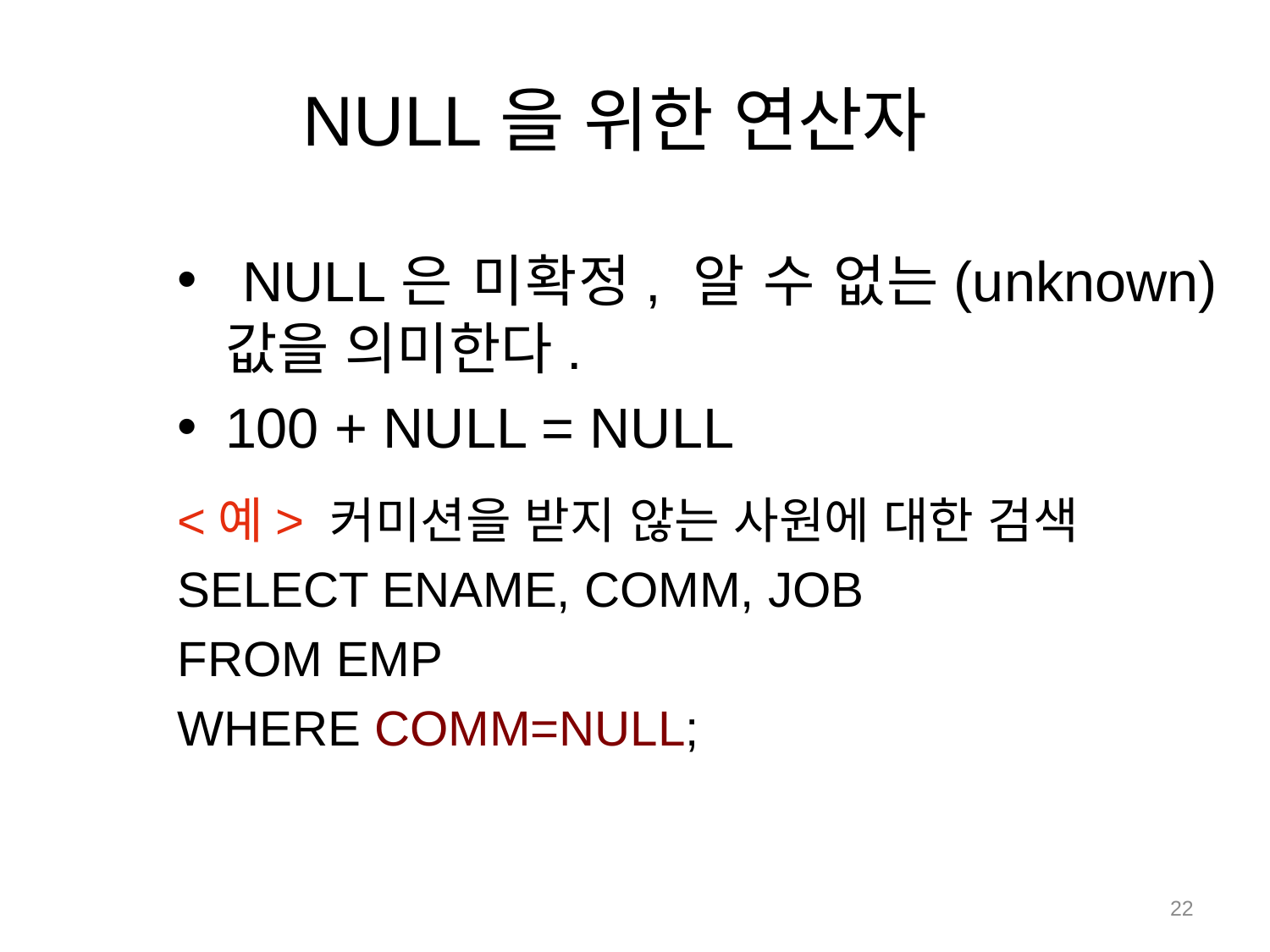

# NULL을 위한 연산자
 NULL은 미확정, 알 수 없는(unknown) 값을 의미한다.
100 + NULL = NULL

<예> 커미션을 받지 않는 사원에 대한 검색
SELECT ENAME, COMM, JOB
FROM EMP
WHERE COMM=NULL;

22